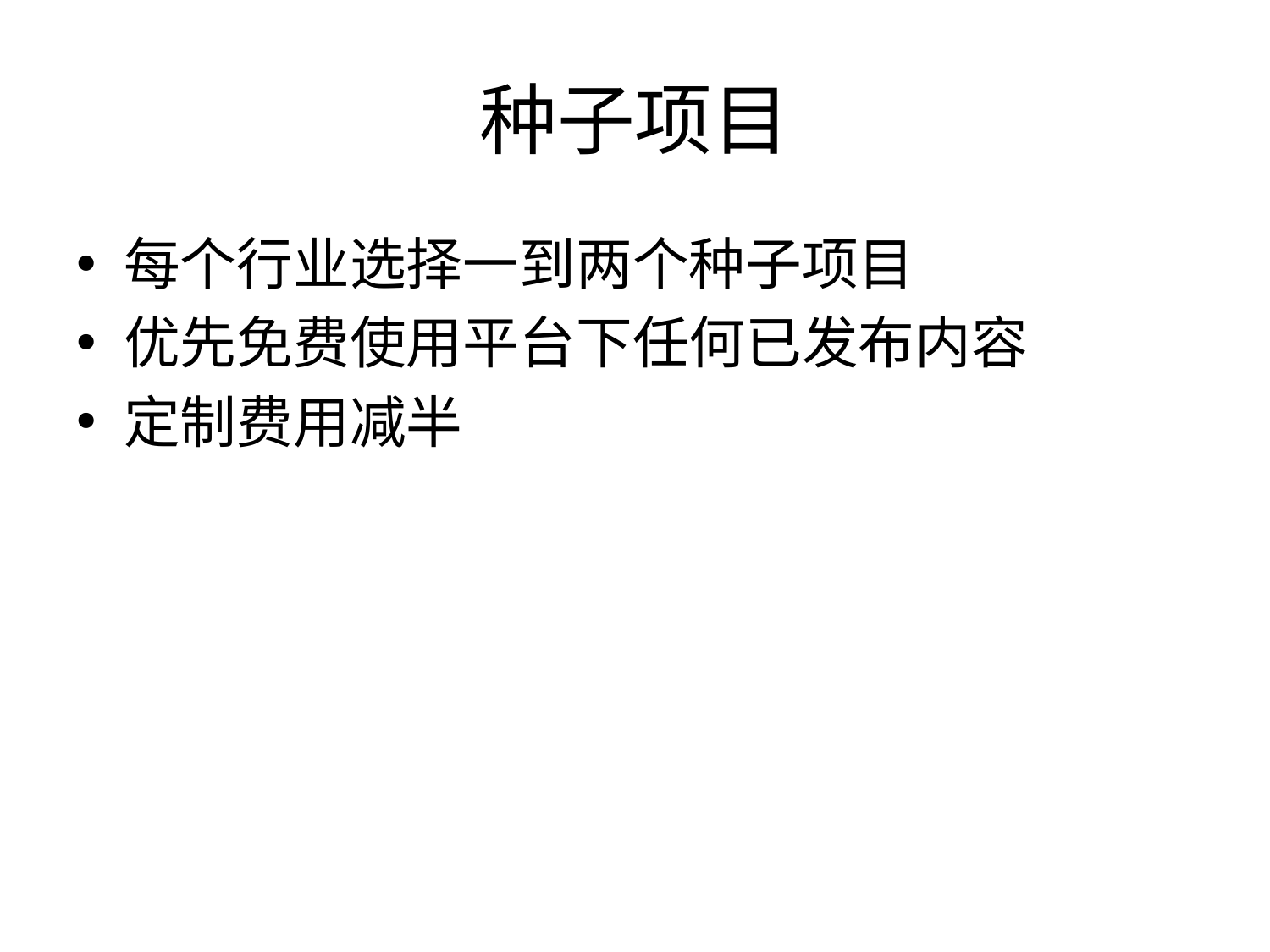

# 种子项目
每个行业选择一到两个种子项目
优先免费使用平台下任何已发布内容
定制费用减半